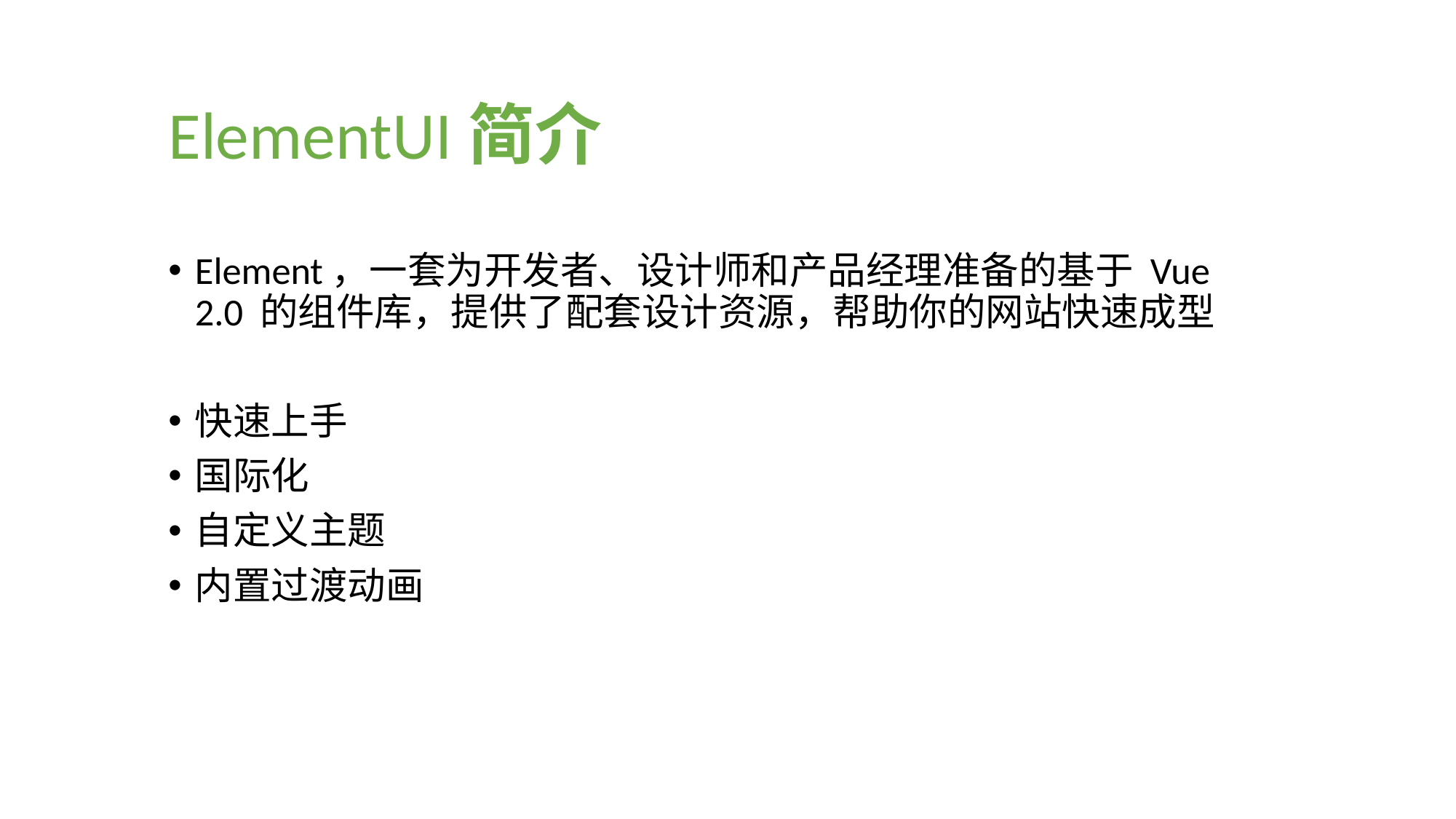

ElementUI简介

Element，一套为开发者、设计师和产品经理准备的基于 Vue 2.0 的组件库，提供了配套设计资源，帮助你的网站快速成型

快速上手
国际化
自定义主题
内置过渡动画